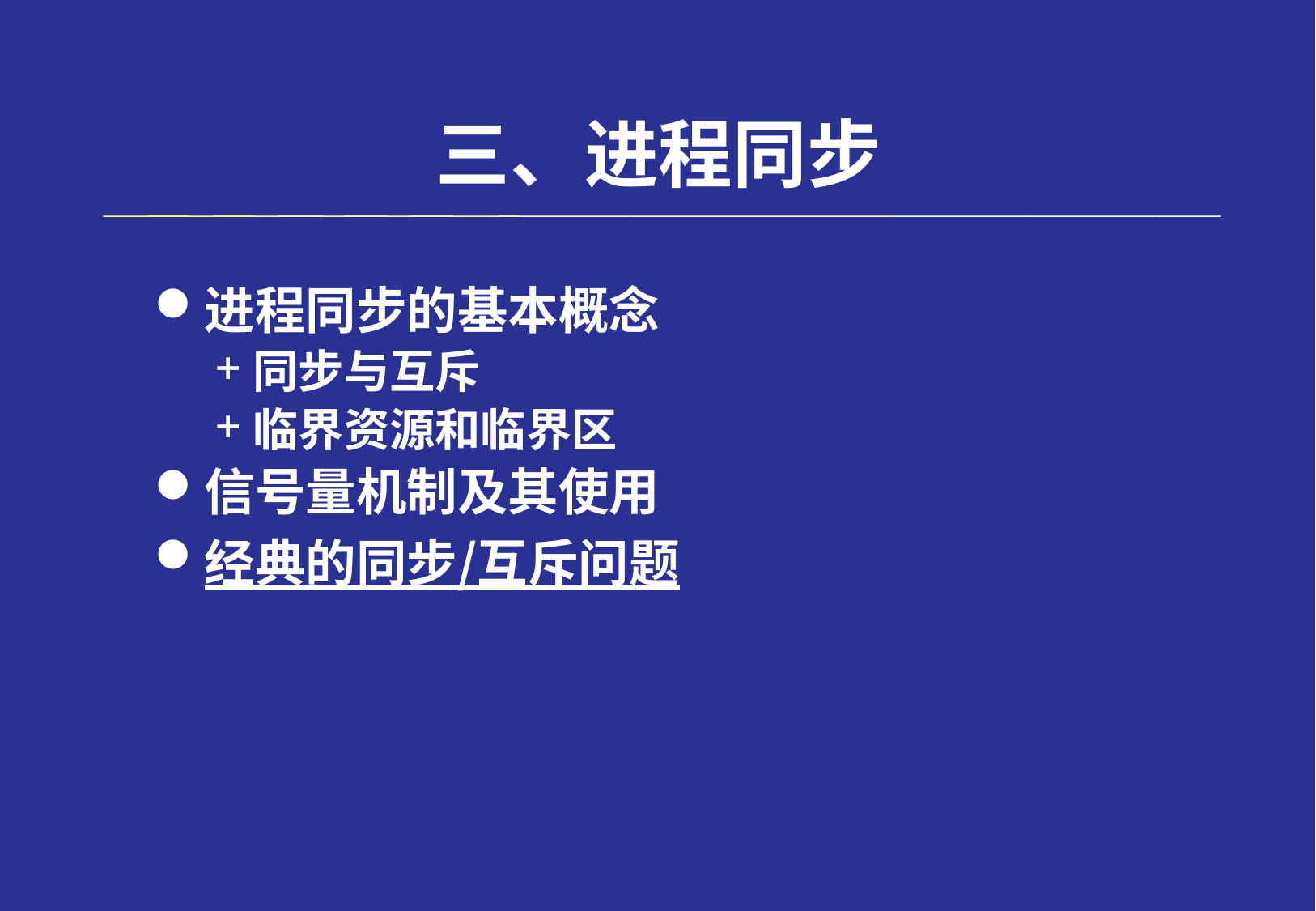

# 三、进程同步
进程同步的基本概念
同步与互斥
临界资源和临界区
信号量机制及其使用
经典的同步/互斥问题